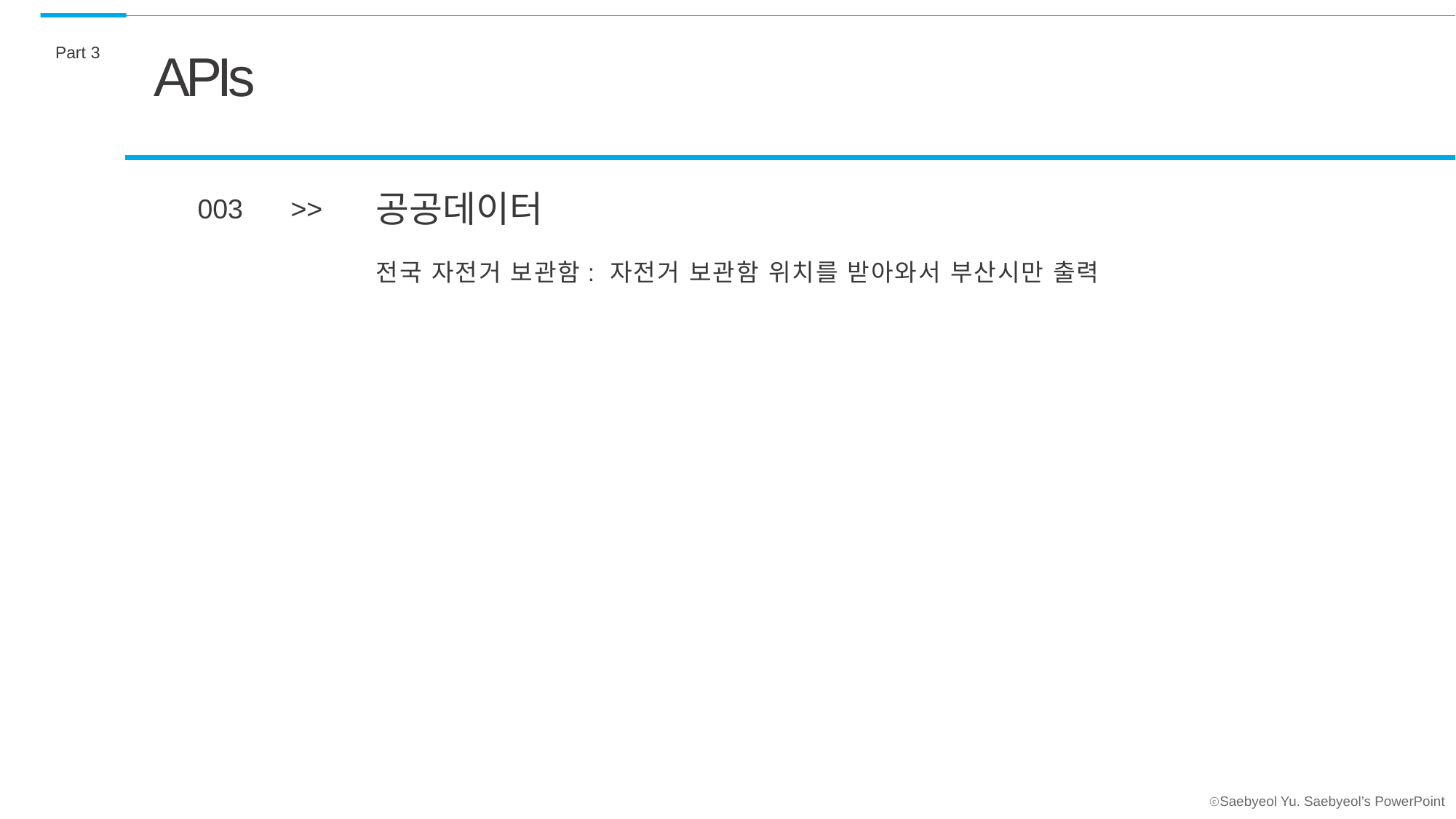

Part 3
APIs
공공데이터
003
>>
전국 자전거 보관함: 자전거 보관함 위치를 받아와서 부산시만 출력